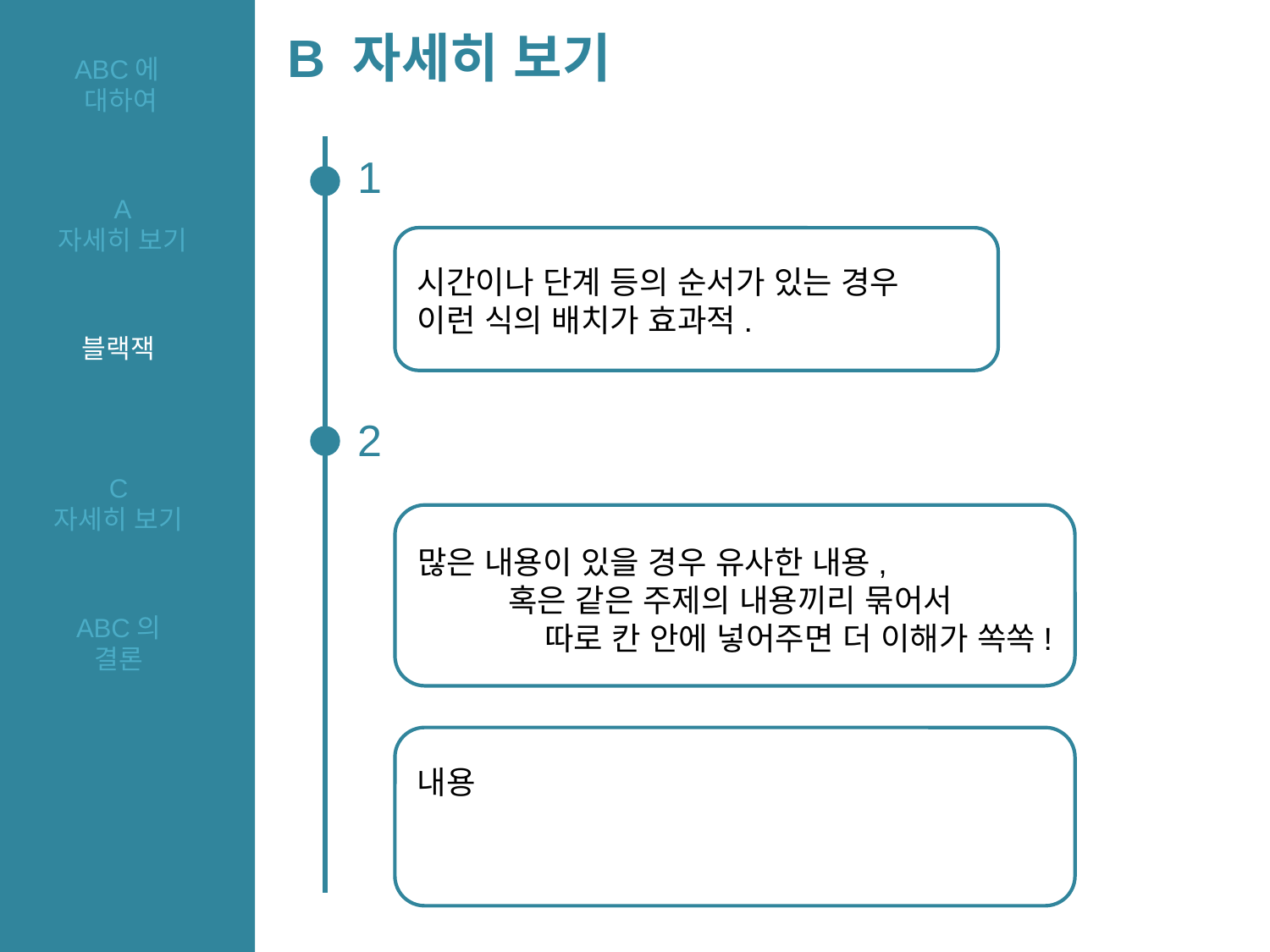

B 자세히 보기
ABC에
대하여
1

A
자세히 보기

시간이나 단계 등의 순서가 있는 경우
이런 식의 배치가 효과적.
블랙잭
2

C
자세히 보기

많은 내용이 있을 경우 유사한 내용,
혹은 같은 주제의 내용끼리 묶어서
따로 칸 안에 넣어주면 더 이해가 쏙쏙!
ABC의
결론

내용